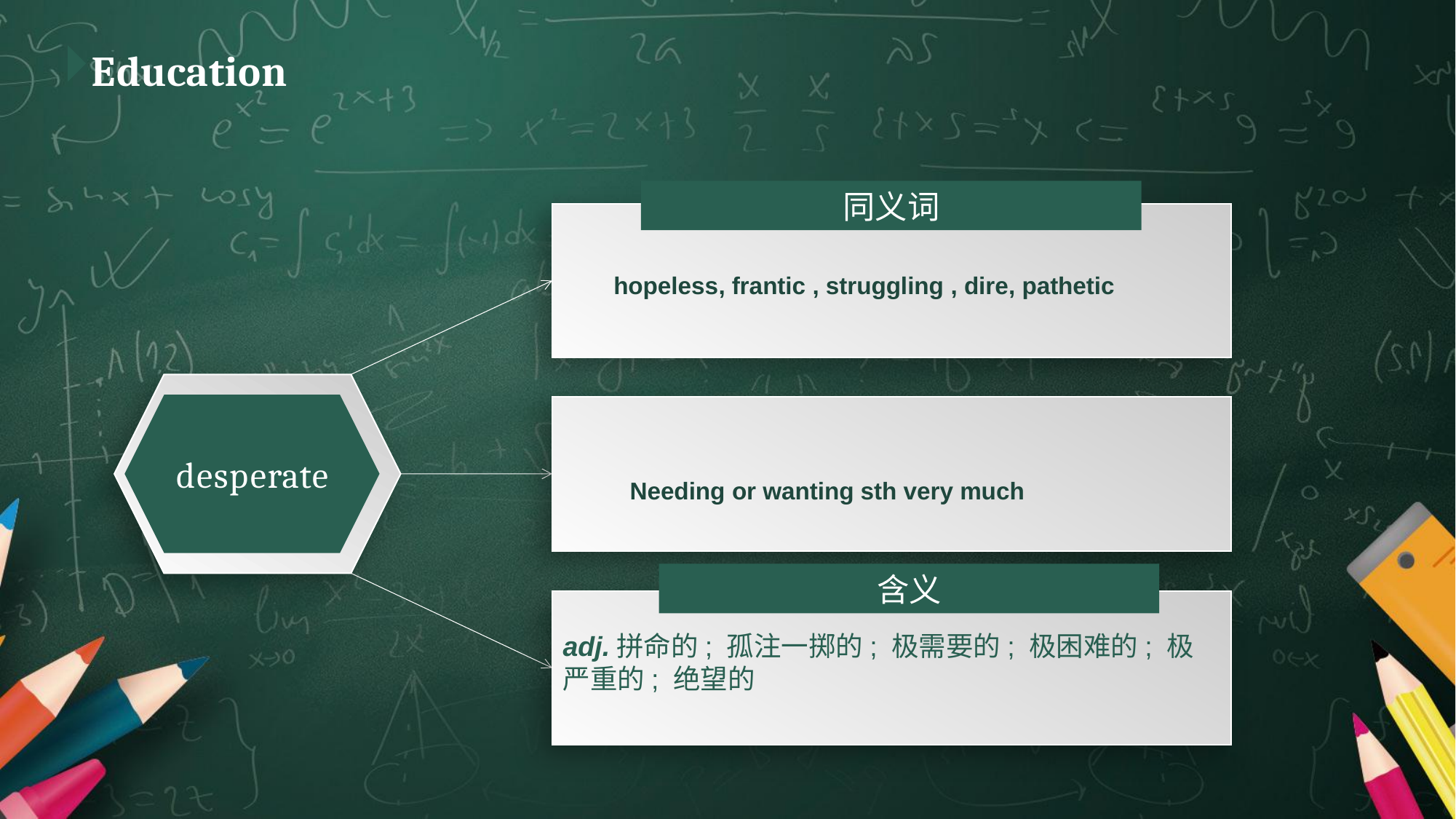

Education

同义词

hopeless, frantic , struggling , dire, pathetic

desperate

Needing or wanting sth very much

含义

adj.拼命的; 孤注一掷的; 极需要的; 极困难的; 极严重的; 绝望的